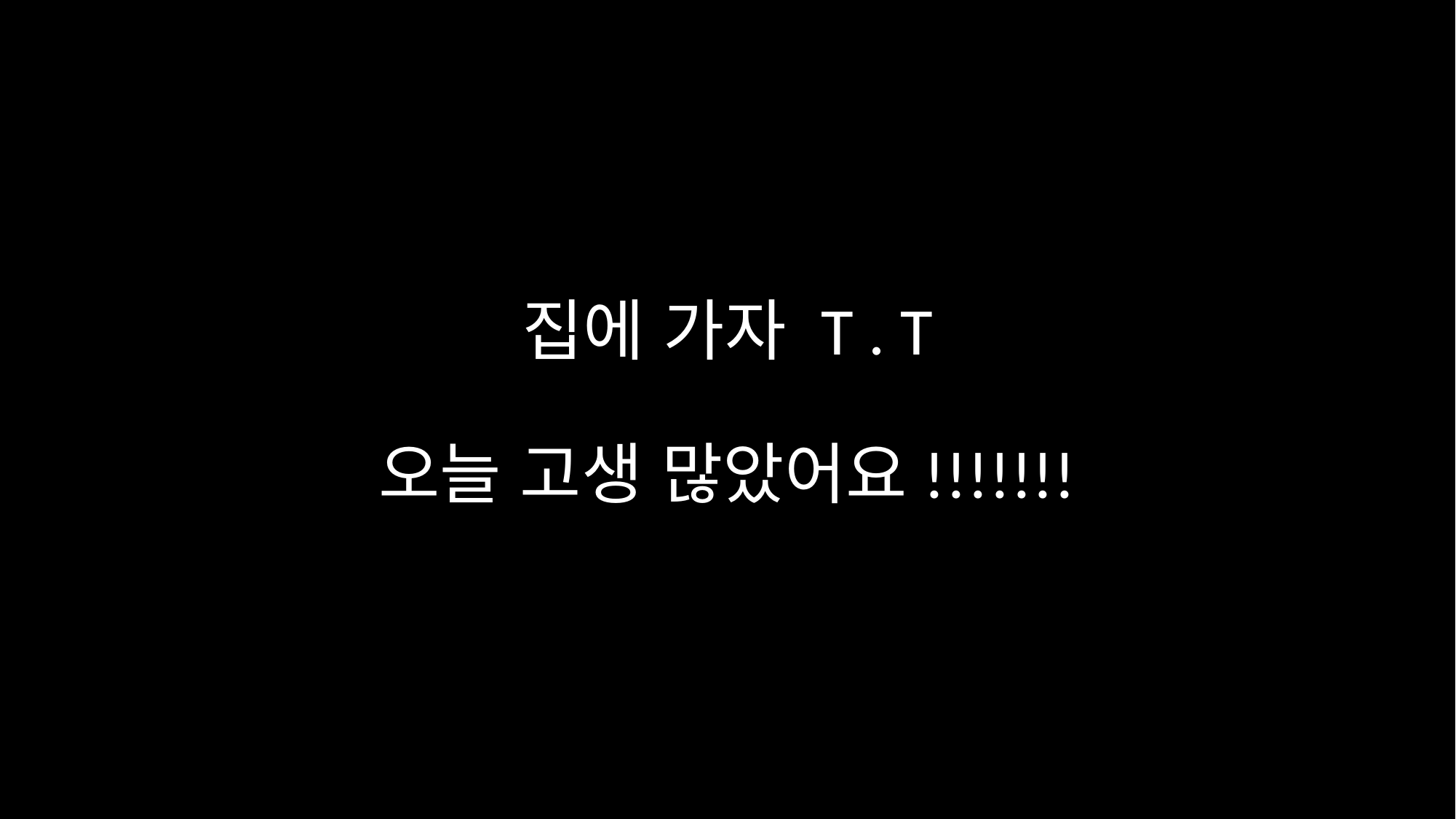

# 집에 가자 T . T 오늘 고생 많았어요!!!!!!!